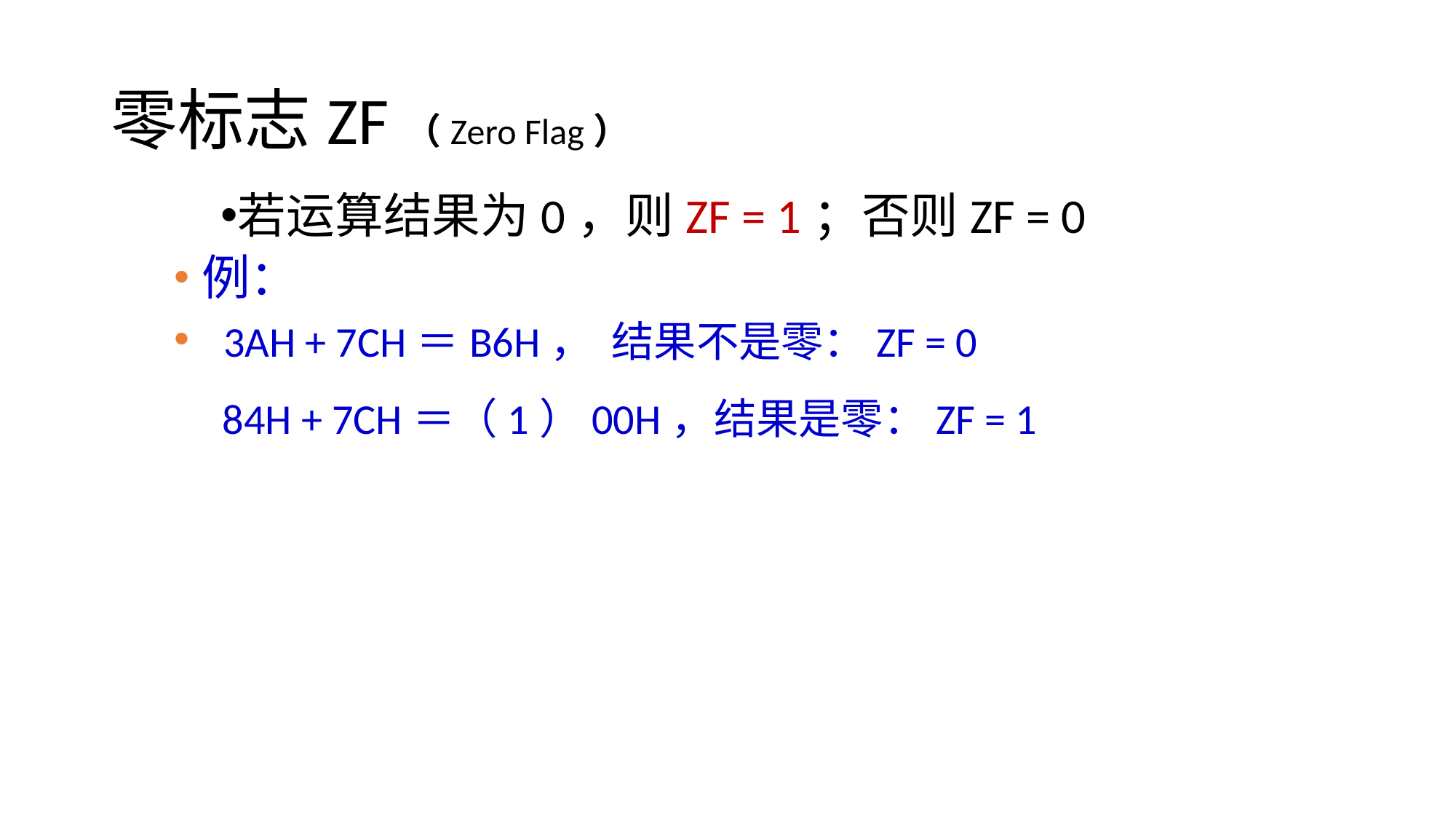

# 零标志ZF（Zero Flag）
若运算结果为0，则ZF = 1；否则ZF = 0
例：
  3AH + 7CH＝B6H，  结果不是零：ZF = 0
     84H + 7CH＝（1）00H，结果是零：ZF = 1